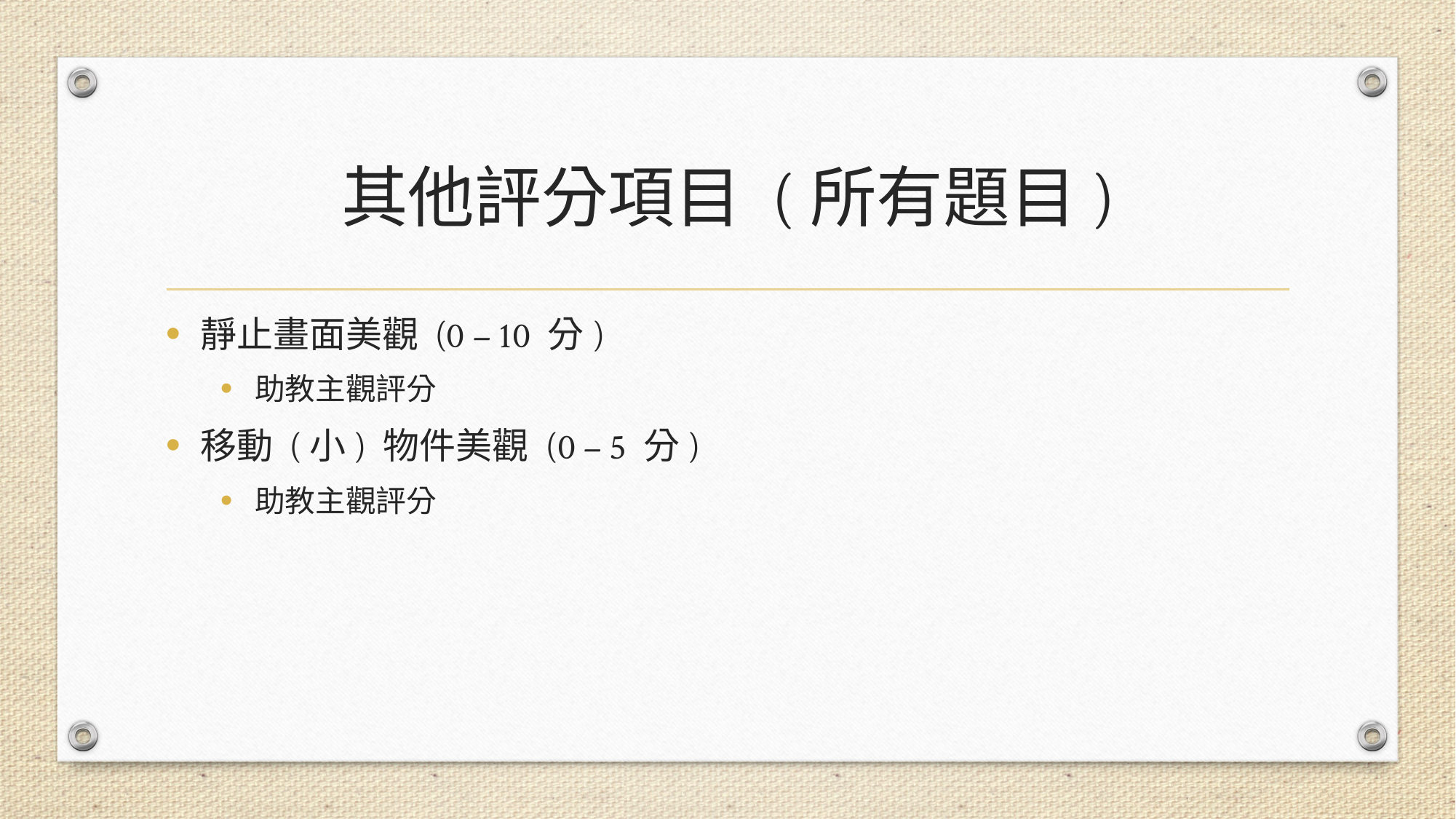

# 其他評分項目 (所有題目)
靜止畫面美觀 (0 – 10 分)
助教主觀評分
移動 (小) 物件美觀 (0 – 5 分)
助教主觀評分